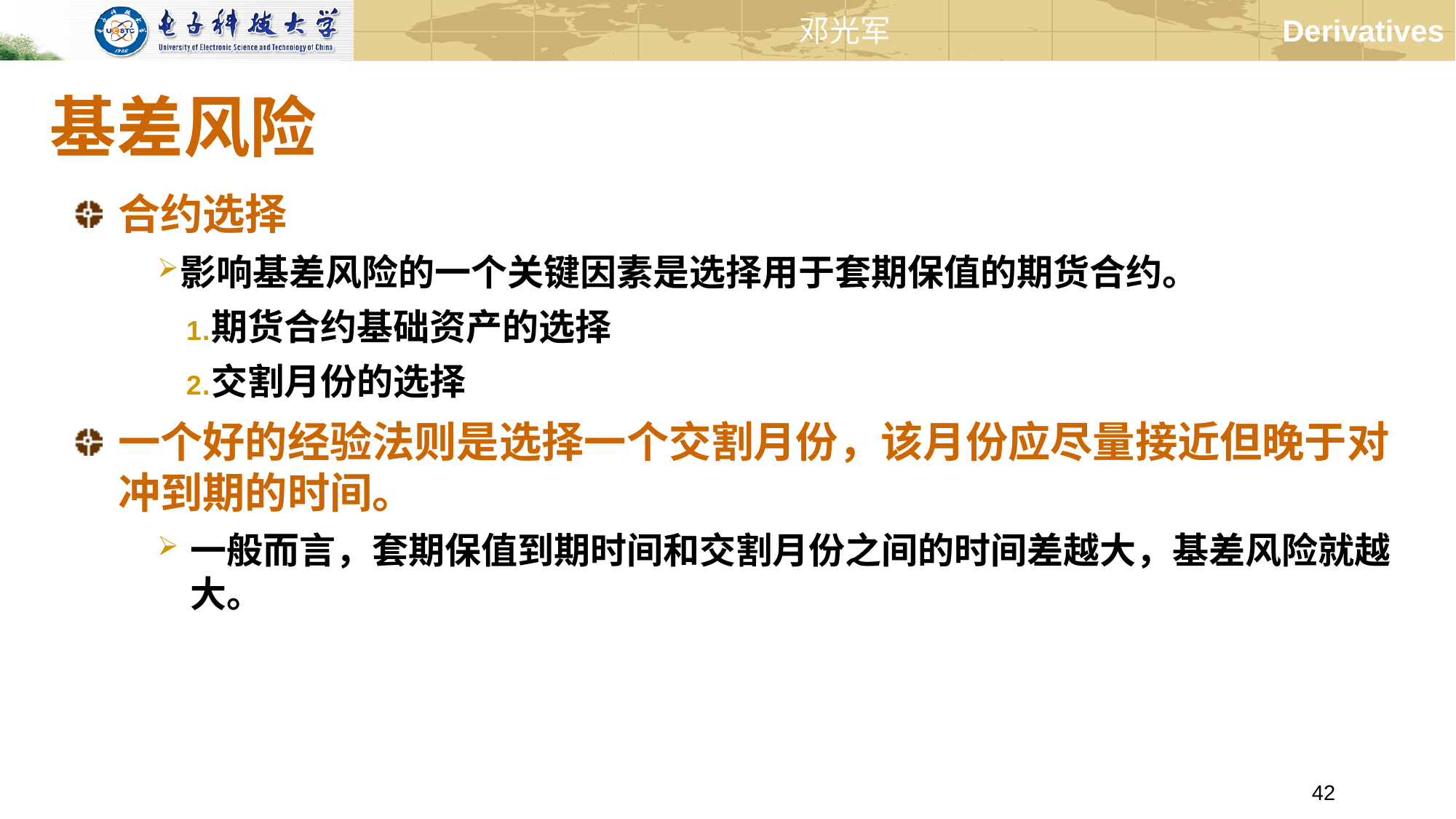

# 基差风险
合约选择
影响基差风险的一个关键因素是选择用于套期保值的期货合约。
期货合约基础资产的选择
交割月份的选择
一个好的经验法则是选择一个交割月份，该月份应尽量接近但晚于对冲到期的时间。
一般而言，套期保值到期时间和交割月份之间的时间差越大，基差风险就越大。